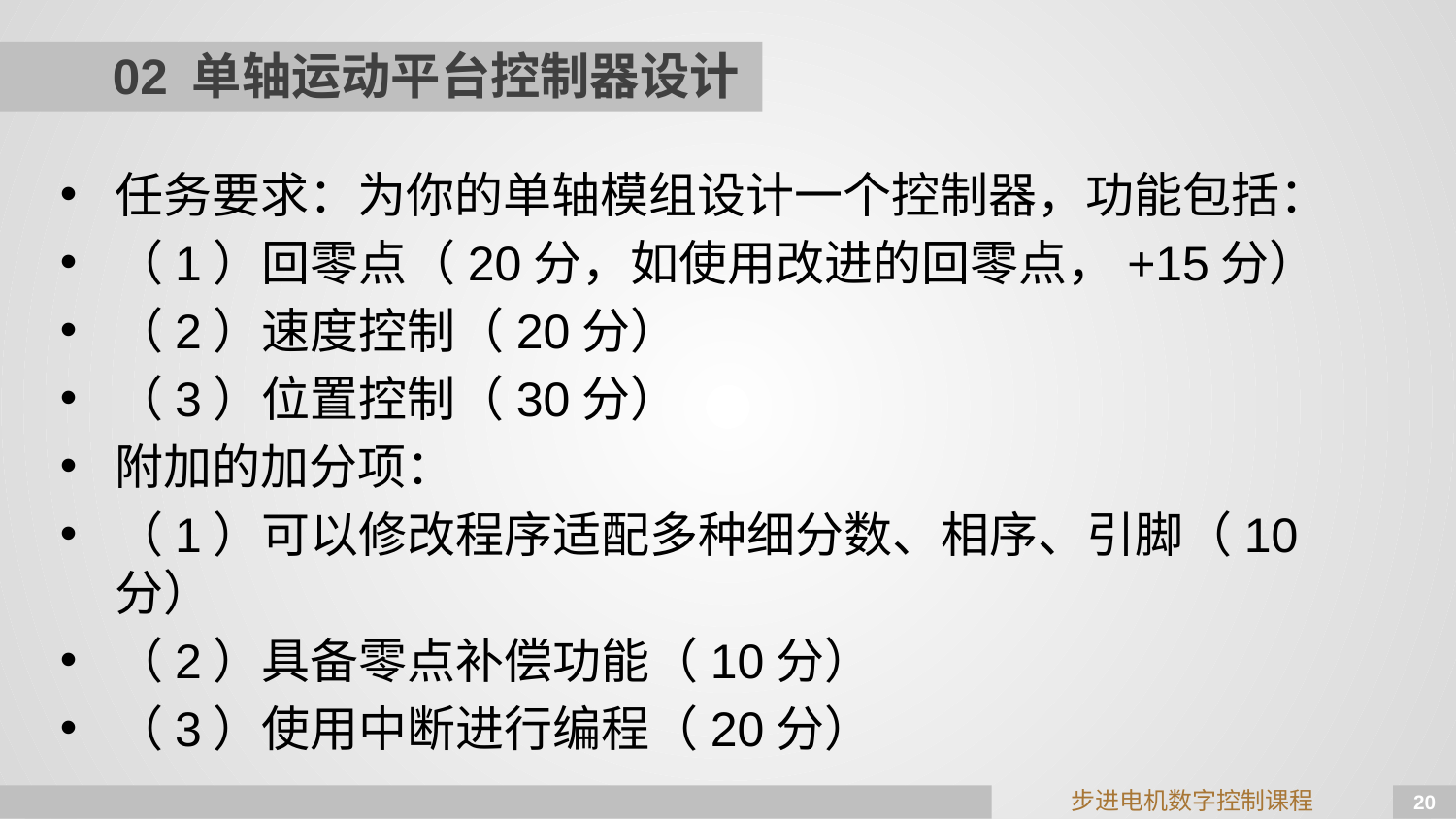

# 02 单轴运动平台控制器设计
任务要求：为你的单轴模组设计一个控制器，功能包括：
（1）回零点（20分，如使用改进的回零点，+15分）
（2）速度控制（20分）
（3）位置控制（30分）
附加的加分项：
（1）可以修改程序适配多种细分数、相序、引脚（10分）
（2）具备零点补偿功能（10分）
（3）使用中断进行编程（20分）